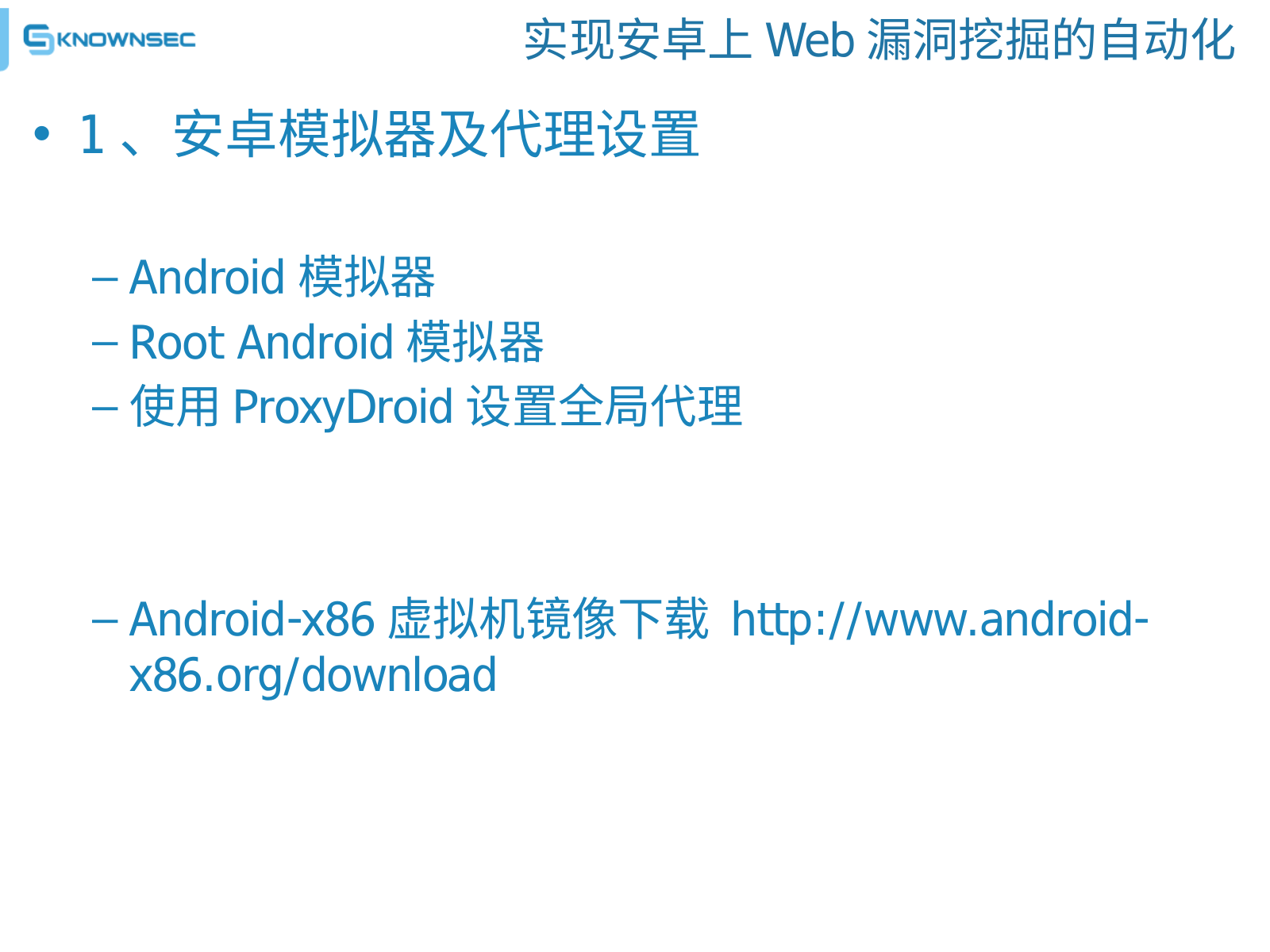

# 实现安卓上Web漏洞挖掘的自动化
1、安卓模拟器及代理设置

Android模拟器
Root Android模拟器
使用ProxyDroid设置全局代理

Android-x86虚拟机镜像下载 http://www.android-x86.org/download